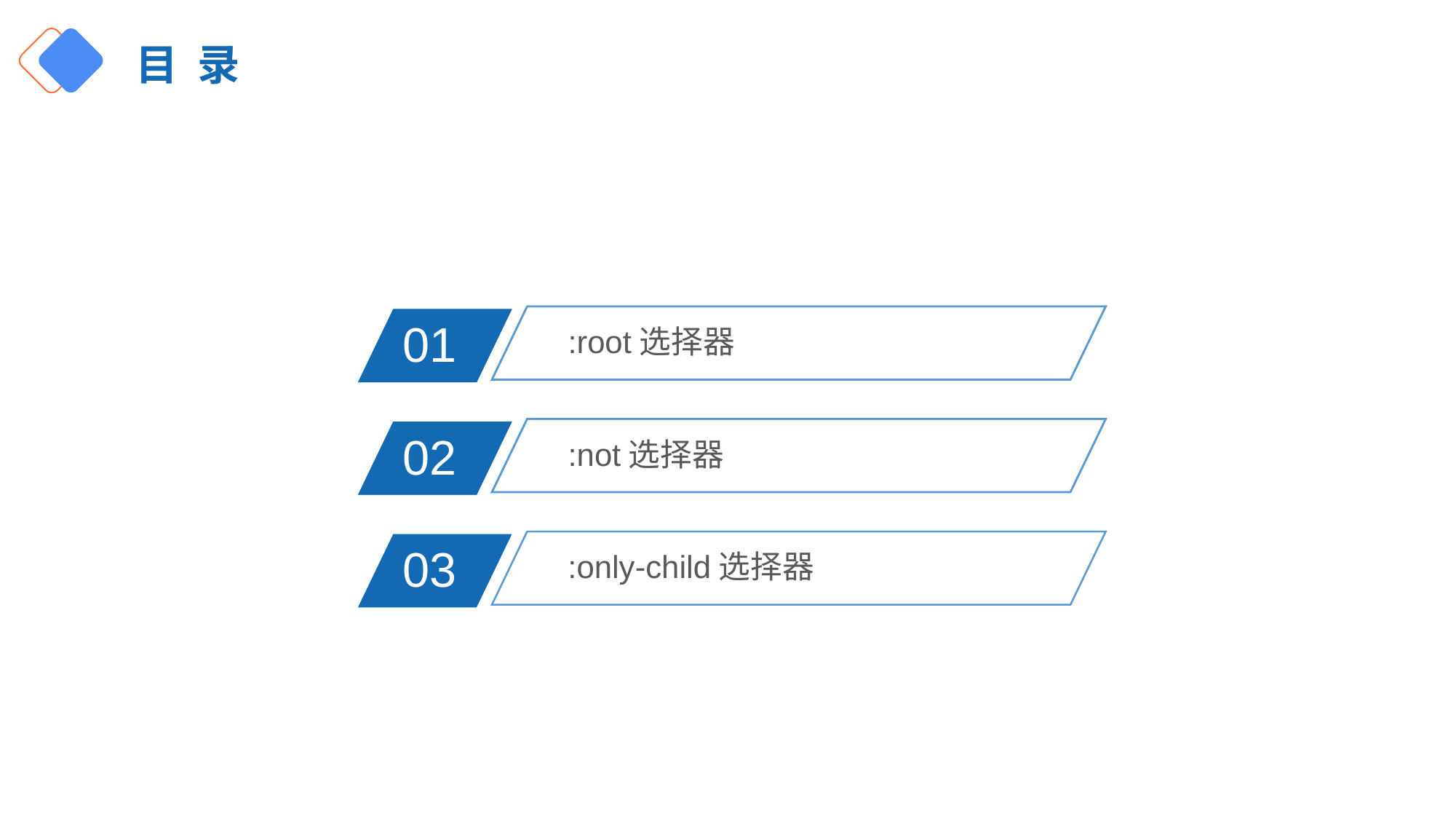

目  录

:root选择器
01

01

:not选择器
02

02

:only-child选择器
03